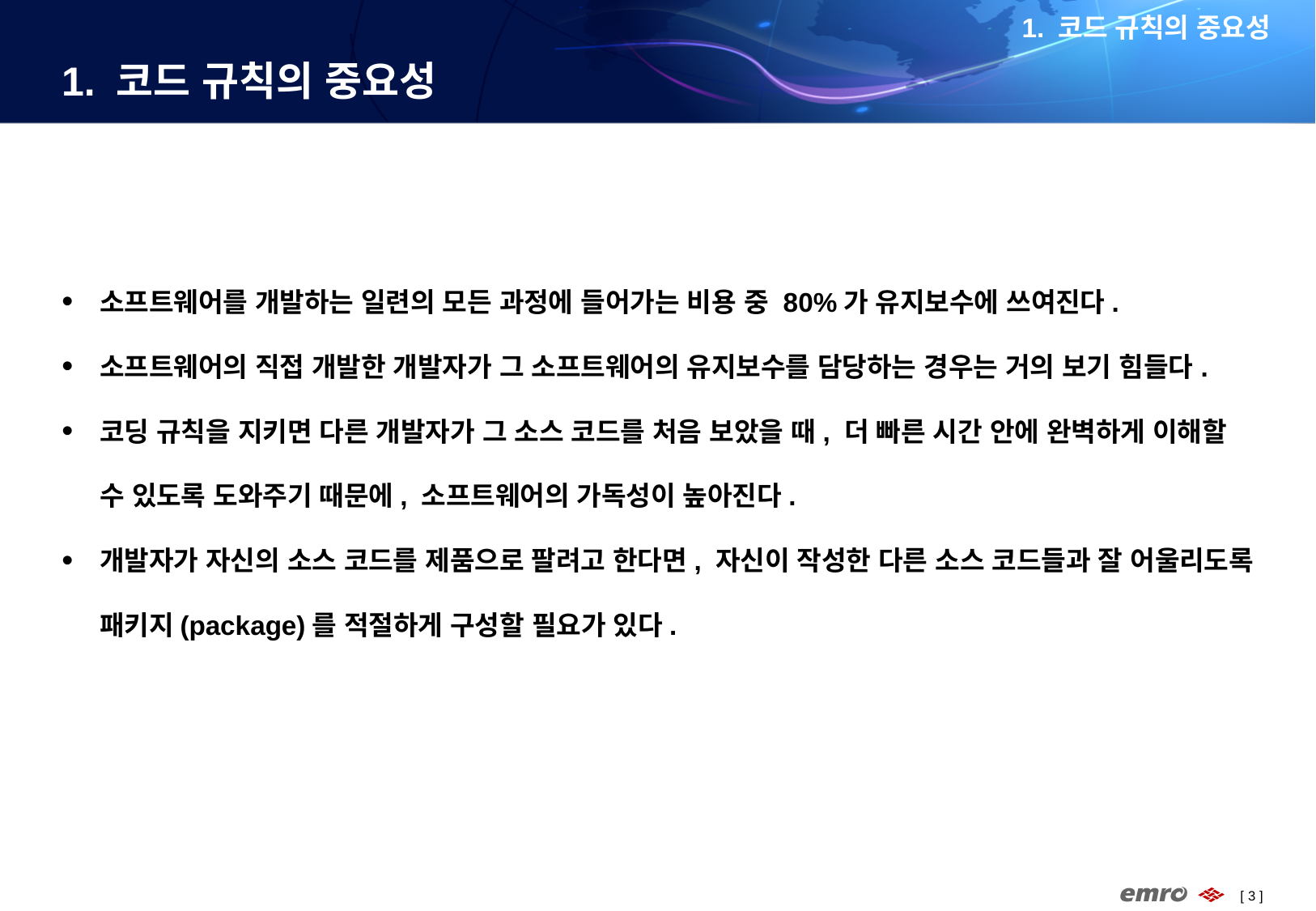

1. 코드 규칙의 중요성
# 1. 코드 규칙의 중요성
소프트웨어를 개발하는 일련의 모든 과정에 들어가는 비용 중 80%가 유지보수에 쓰여진다.
소프트웨어의 직접 개발한 개발자가 그 소프트웨어의 유지보수를 담당하는 경우는 거의 보기 힘들다.
코딩 규칙을 지키면 다른 개발자가 그 소스 코드를 처음 보았을 때, 더 빠른 시간 안에 완벽하게 이해할 수 있도록 도와주기 때문에, 소프트웨어의 가독성이 높아진다.
개발자가 자신의 소스 코드를 제품으로 팔려고 한다면, 자신이 작성한 다른 소스 코드들과 잘 어울리도록 패키지(package)를 적절하게 구성할 필요가 있다.